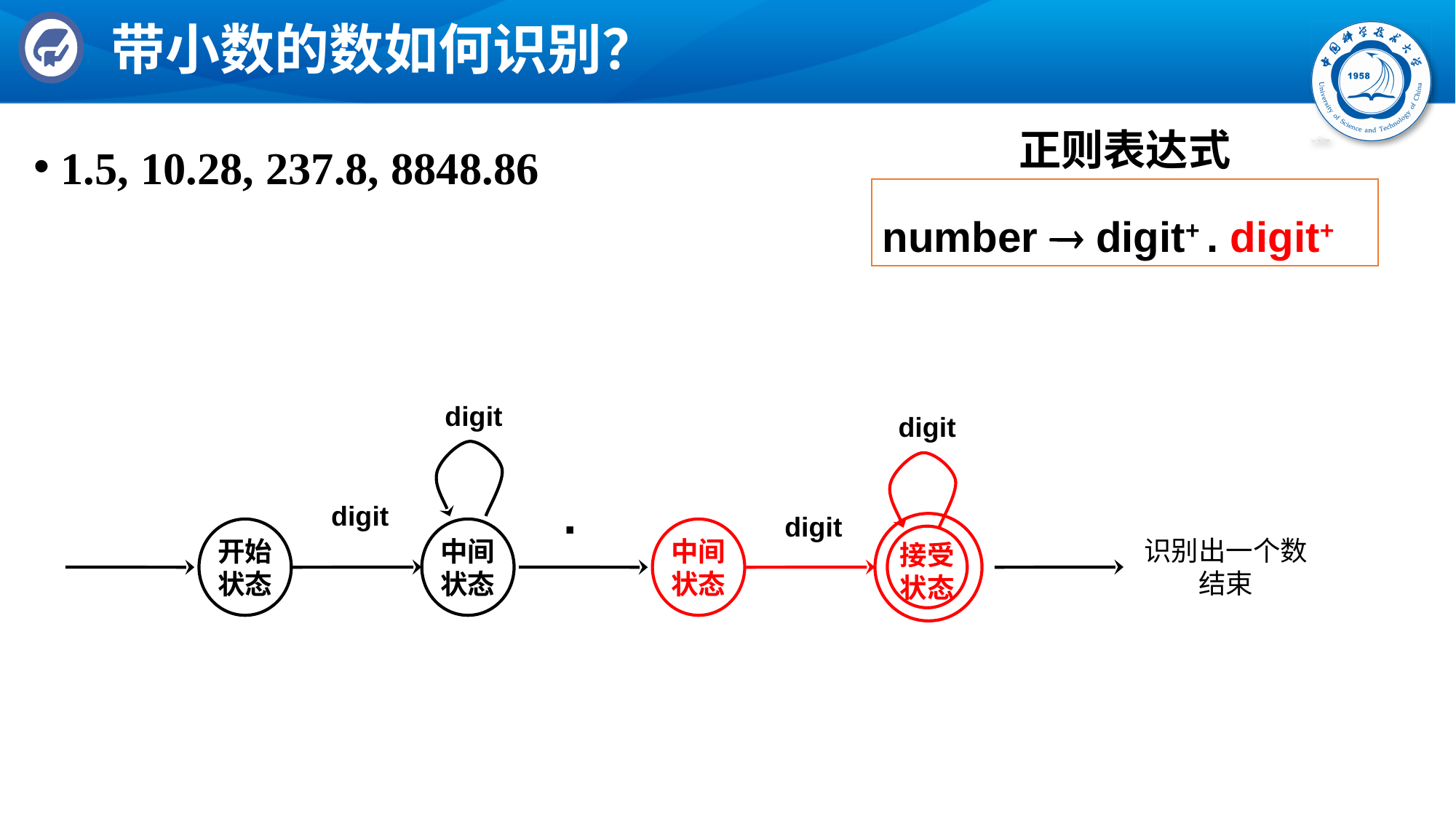

# 带小数的数如何识别？
正则表达式
1.5, 10.28, 237.8, 8848.86
number → digit+ . digit+
digit
digit

.
digit
digit

接受状态
开始状态
中间状态
中间状态
识别出一个数
结束